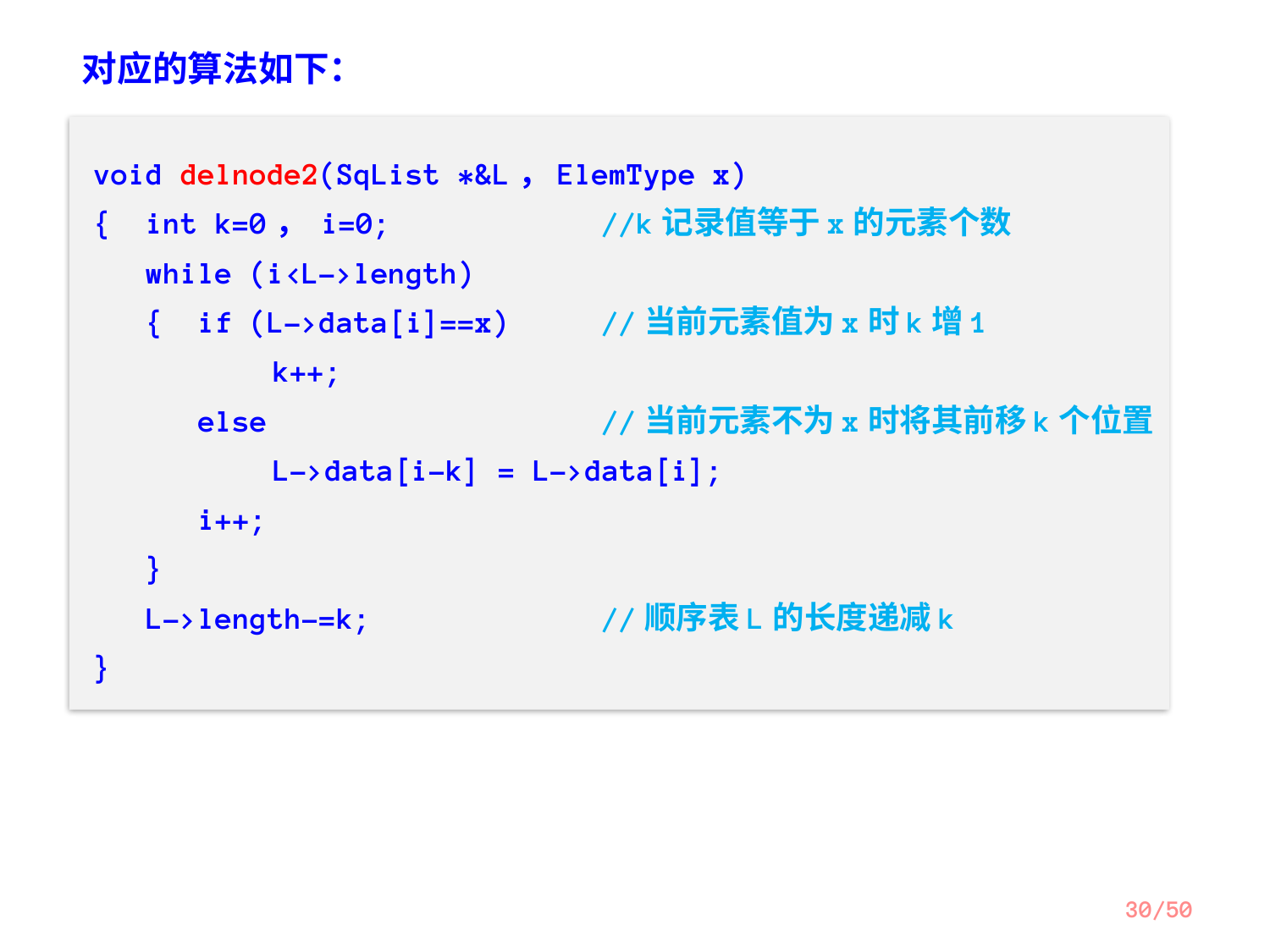

对应的算法如下：
void delnode2(SqList *&L，ElemType x)
{  int k=0， i=0;	      	//k记录值等于x的元素个数
   while (i<L->length)
   {  if (L->data[i]==x)  	//当前元素值为x时k增1
	   k++;
      else			//当前元素不为x时将其前移k个位置
	   L->data[i-k] = L->data[i];
      i++;
   }
   L->length-=k;		//顺序表L的长度递减k
}
30/50